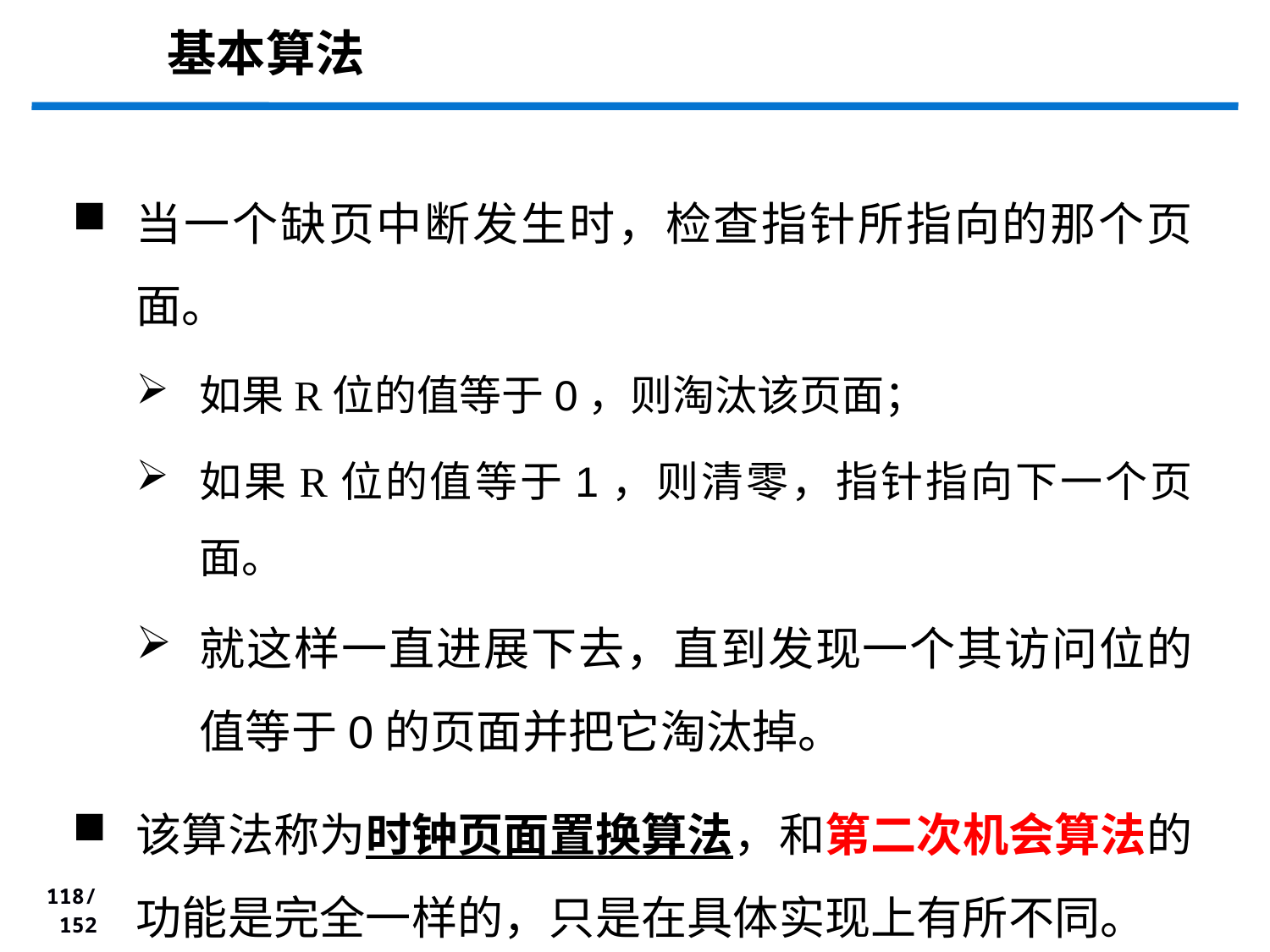

基本算法
当一个缺页中断发生时，检查指针所指向的那个页面。
如果R位的值等于0，则淘汰该页面；
如果R位的值等于1，则清零，指针指向下一个页面。
就这样一直进展下去，直到发现一个其访问位的值等于0的页面并把它淘汰掉。
该算法称为时钟页面置换算法，和第二次机会算法的功能是完全一样的，只是在具体实现上有所不同。